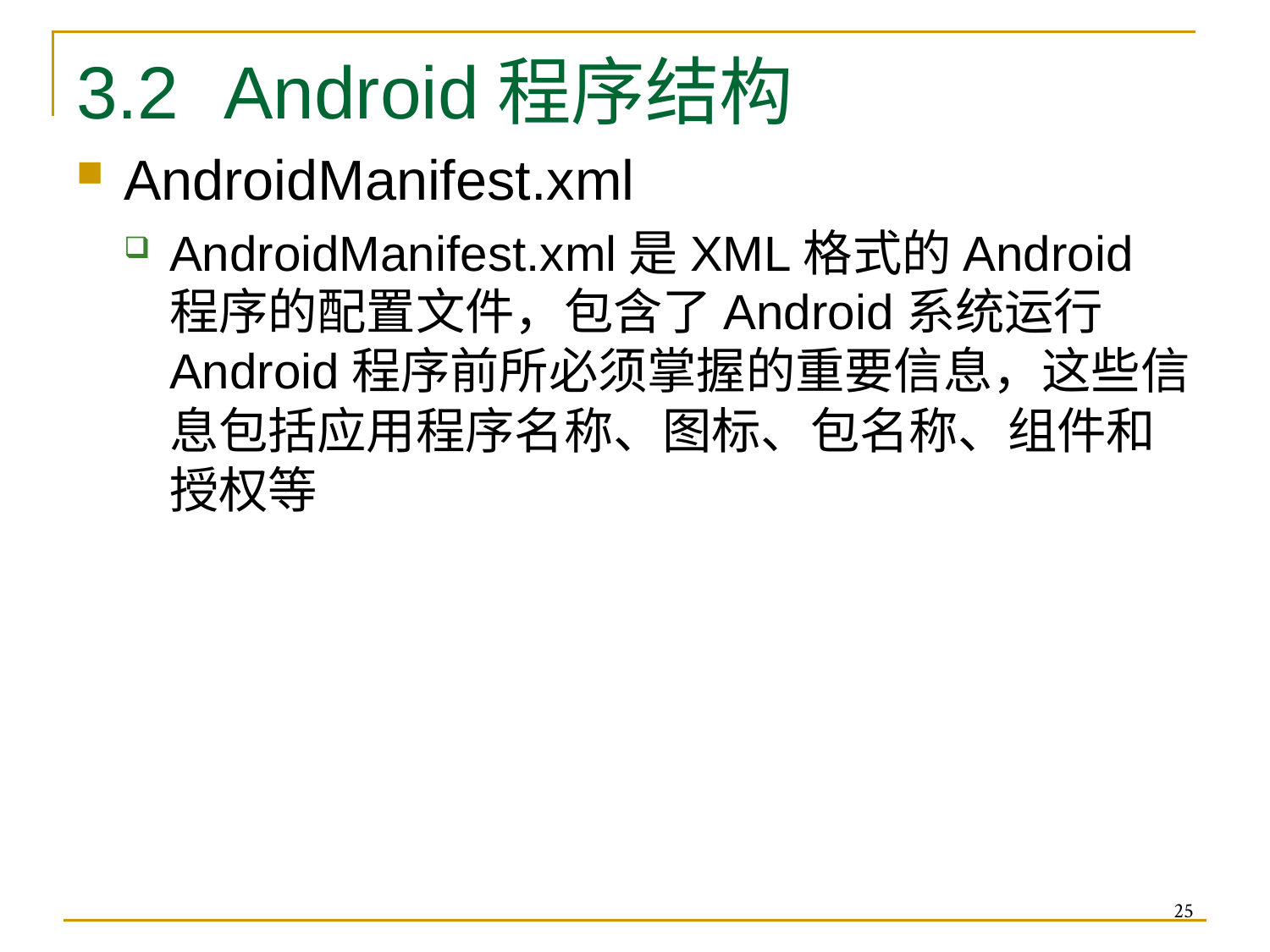

# 3.2 Android程序结构
AndroidManifest.xml
AndroidManifest.xml是XML格式的Android程序的配置文件，包含了Android系统运行Android程序前所必须掌握的重要信息，这些信息包括应用程序名称、图标、包名称、组件和授权等
25